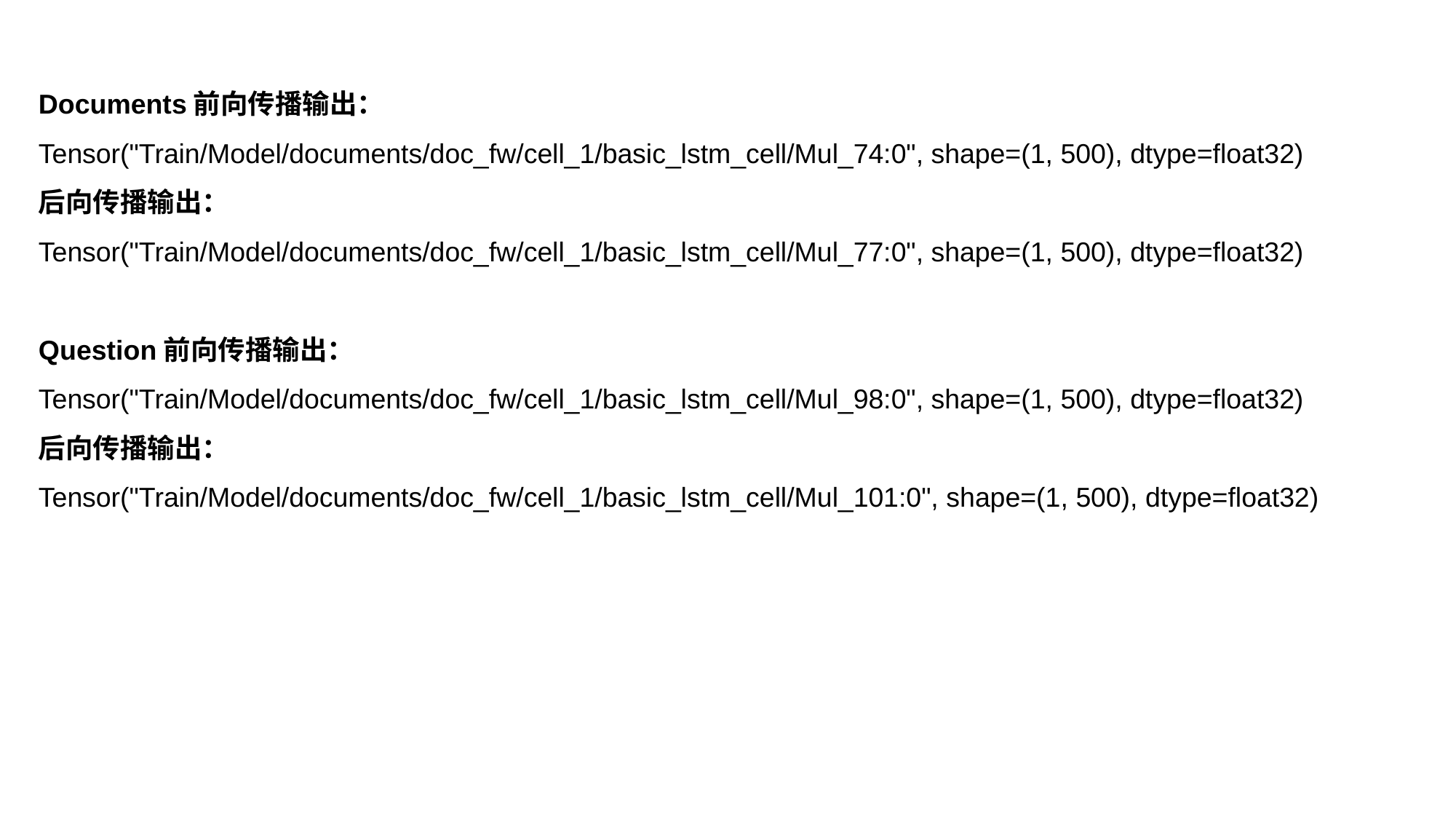

Documents前向传播输出：
Tensor("Train/Model/documents/doc_fw/cell_1/basic_lstm_cell/Mul_74:0", shape=(1, 500), dtype=float32)
后向传播输出：
Tensor("Train/Model/documents/doc_fw/cell_1/basic_lstm_cell/Mul_77:0", shape=(1, 500), dtype=float32)

Question前向传播输出：
Tensor("Train/Model/documents/doc_fw/cell_1/basic_lstm_cell/Mul_98:0", shape=(1, 500), dtype=float32)
后向传播输出：
Tensor("Train/Model/documents/doc_fw/cell_1/basic_lstm_cell/Mul_101:0", shape=(1, 500), dtype=float32)